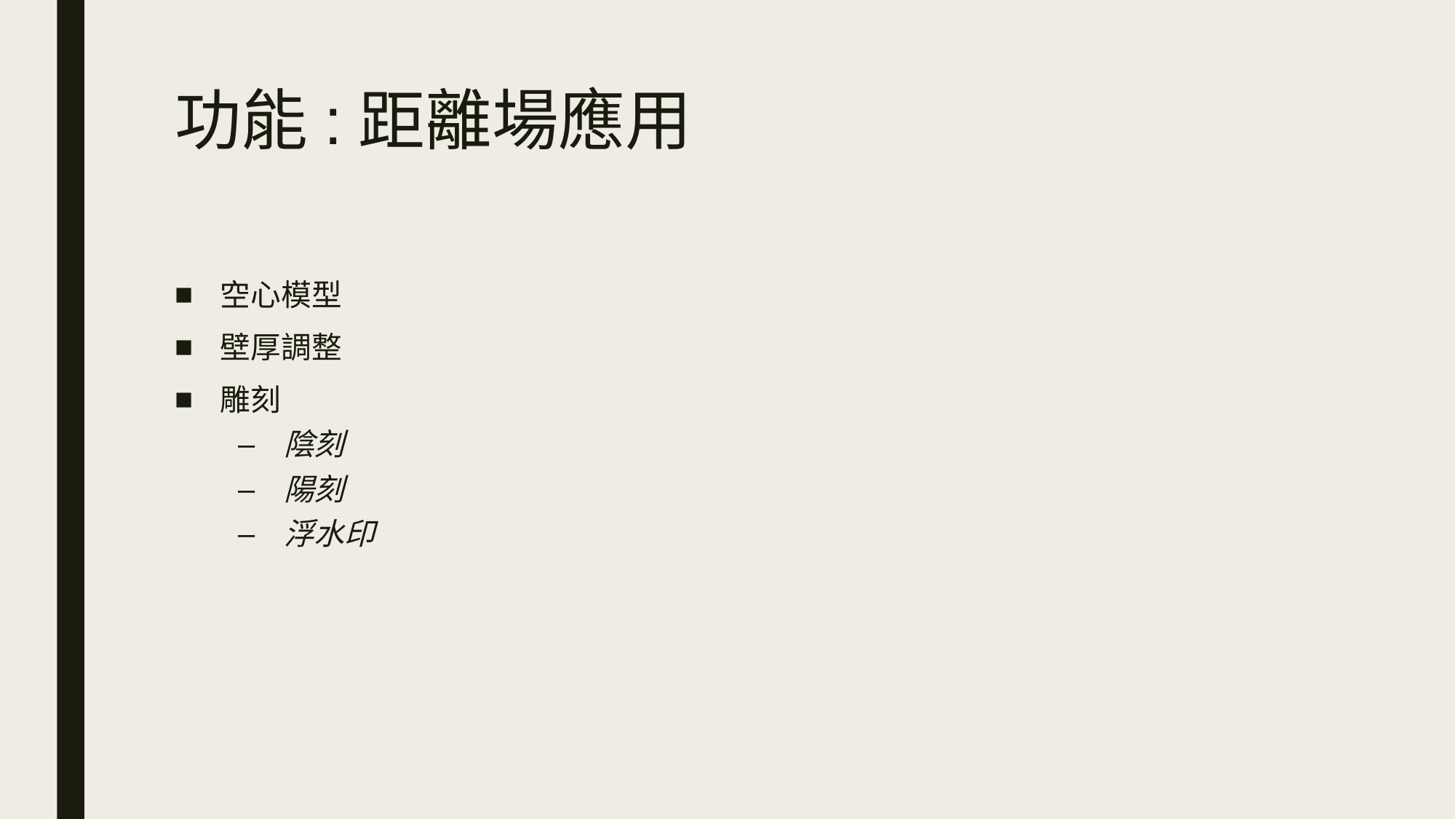

# 功能:距離場應用
空心模型
壁厚調整
雕刻
陰刻
陽刻
浮水印